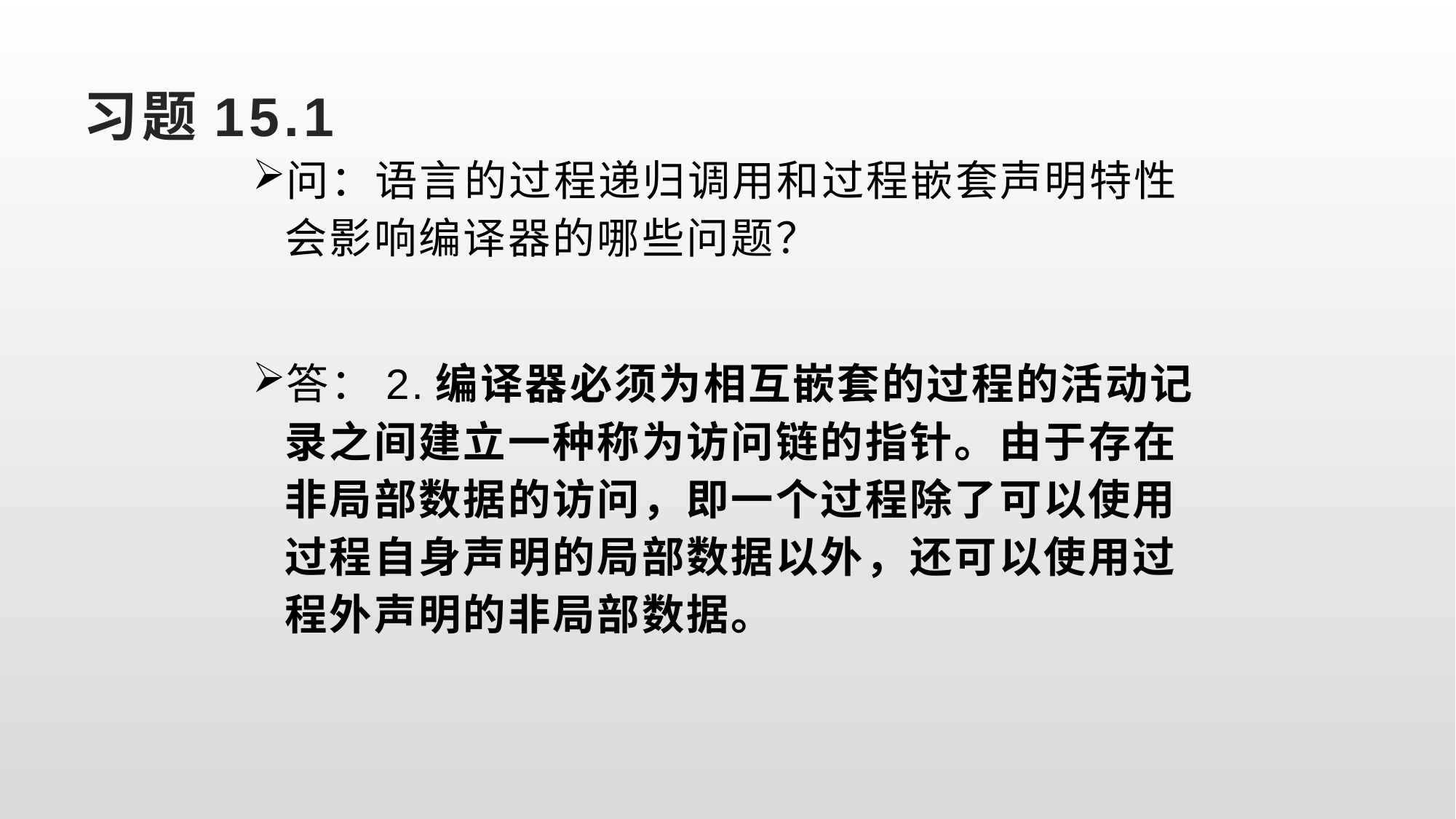

# 习题15.1
问：语言的过程递归调用和过程嵌套声明特性会影响编译器的哪些问题？

答：2.编译器必须为相互嵌套的过程的活动记录之间建立一种称为访问链的指针。由于存在非局部数据的访问，即一个过程除了可以使用过程自身声明的局部数据以外，还可以使用过程外声明的非局部数据。